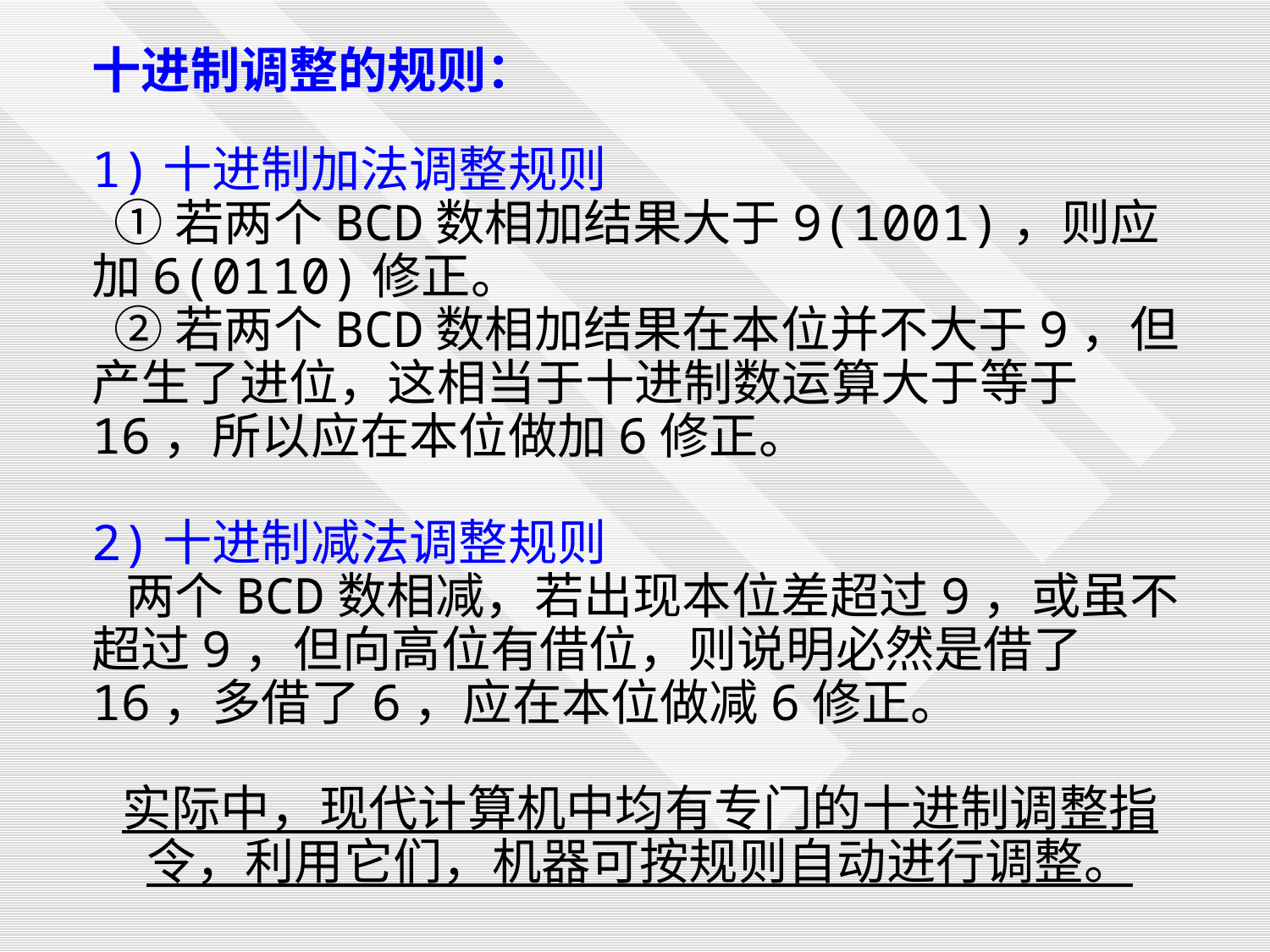

十进制调整的规则：

1)十进制加法调整规则
  ①若两个BCD数相加结果大于9(1001)，则应加6(0110)修正。
  ②若两个BCD数相加结果在本位并不大于9，但产生了进位，这相当于十进制数运算大于等于16，所以应在本位做加6修正。

2)十进制减法调整规则
  两个BCD数相减，若出现本位差超过9，或虽不超过9，但向高位有借位，则说明必然是借了16，多借了6，应在本位做减6修正。

实际中，现代计算机中均有专门的十进制调整指令，利用它们，机器可按规则自动进行调整。